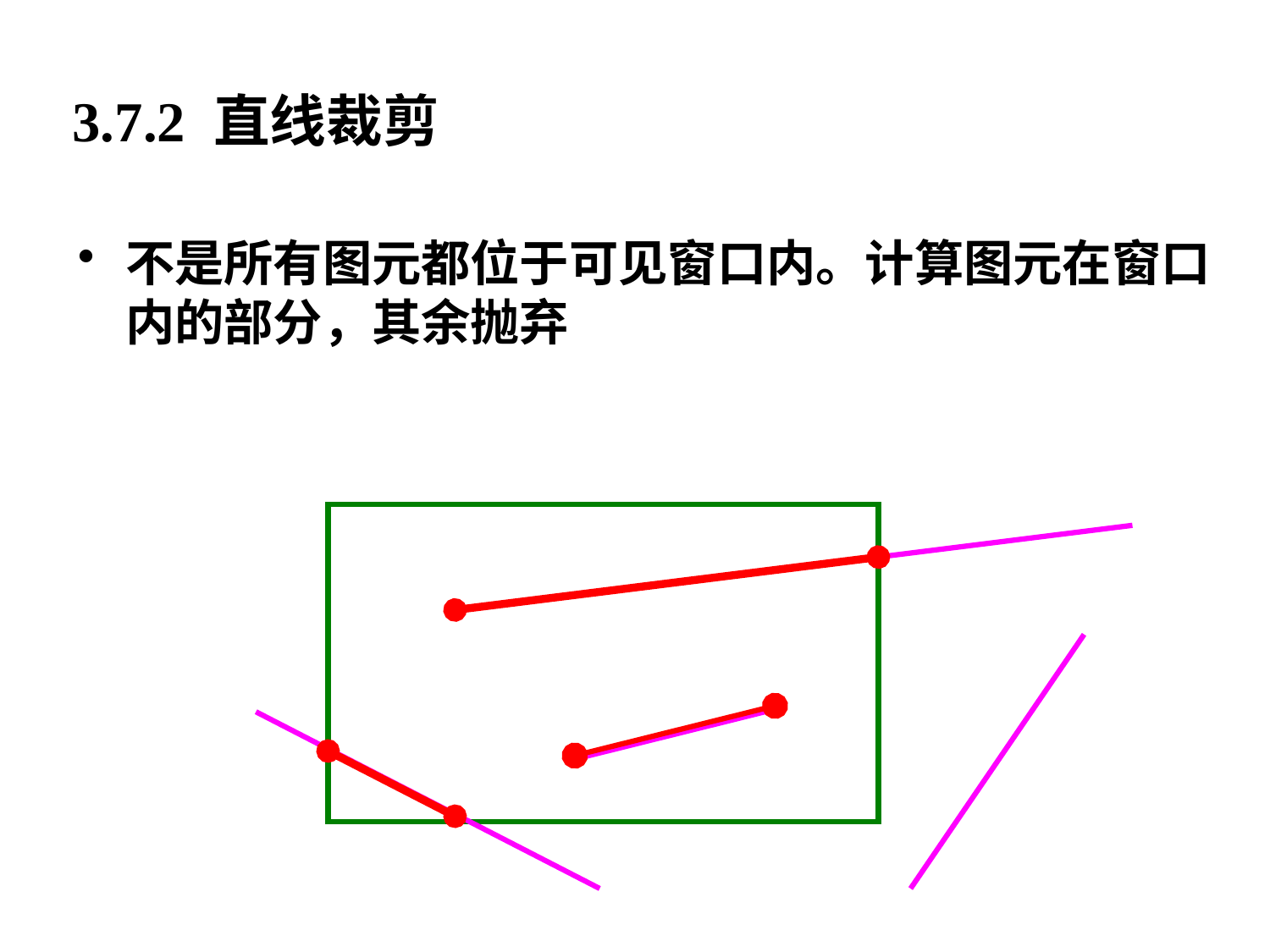

# 3.7.2 直线裁剪
不是所有图元都位于可见窗口内。计算图元在窗口内的部分，其余抛弃